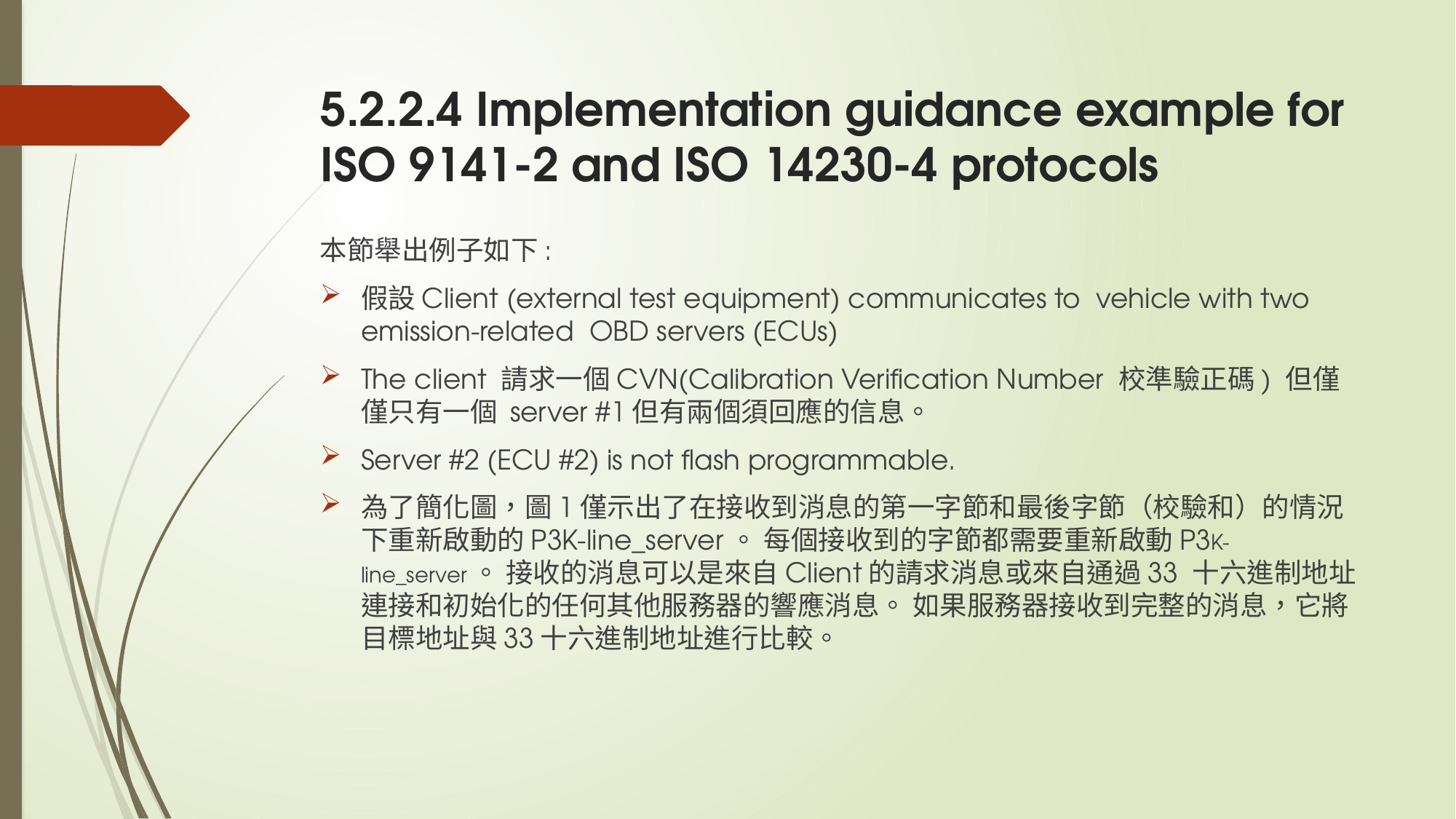

# 5.2.2.4 Implementation guidance example for ISO 9141-2 and ISO 14230-4 protocols
本節舉出例子如下:
假設Client (external test equipment) communicates to  vehicle with two emission-related  OBD servers (ECUs)
The client 請求一個CVN(Calibration Verification Number 校準驗正碼) 但僅僅只有一個 server #1但有兩個須回應的信息。
Server #2 (ECU #2) is not flash programmable.
為了簡化圖，圖1僅示出了在接收到消息的第一字節和最後字節（校驗和）的情況下重新啟動的P3K-line_server。 每個接收到的字節都需要重新啟動P3K-line_server。 接收的消息可以是來自Client的請求消息或來自通過33 十六進制地址連接和初始化的任何其他服務器的響應消息。 如果服務器接收到完整的消息，它將目標地址與33十六進制地址進行比較。